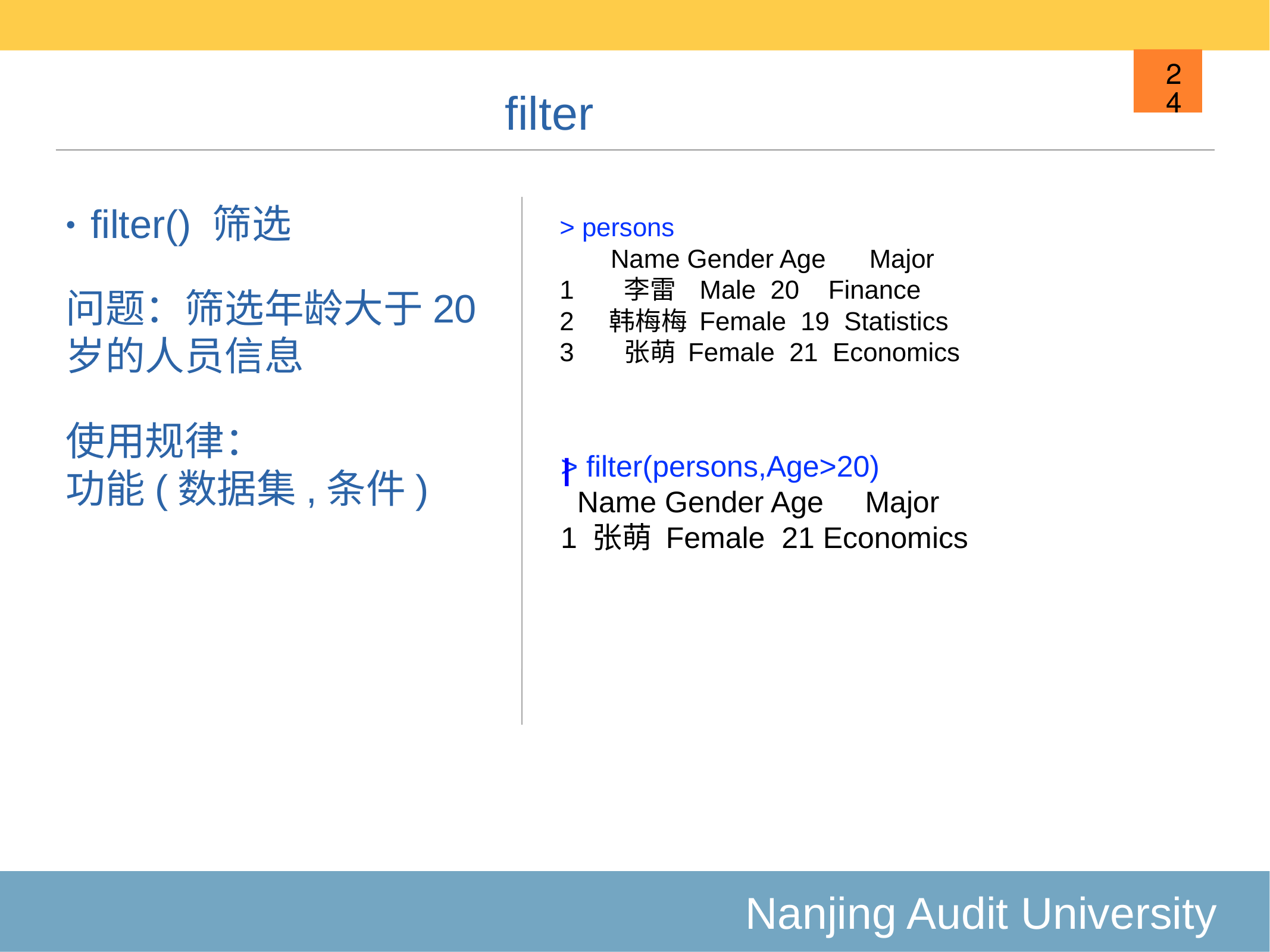

filter
24
filter() 筛选
问题：筛选年龄大于20岁的人员信息
使用规律：
功能(数据集,条件)
> persons
       Name Gender Age      Major
1      李雷   Male  20    Finance
2    韩梅梅 Female  19  Statistics
3      张萌 Female  21  Economics
> filter(persons,Age>20)
  Name Gender Age     Major
1 张萌 Female  21 Economics
|